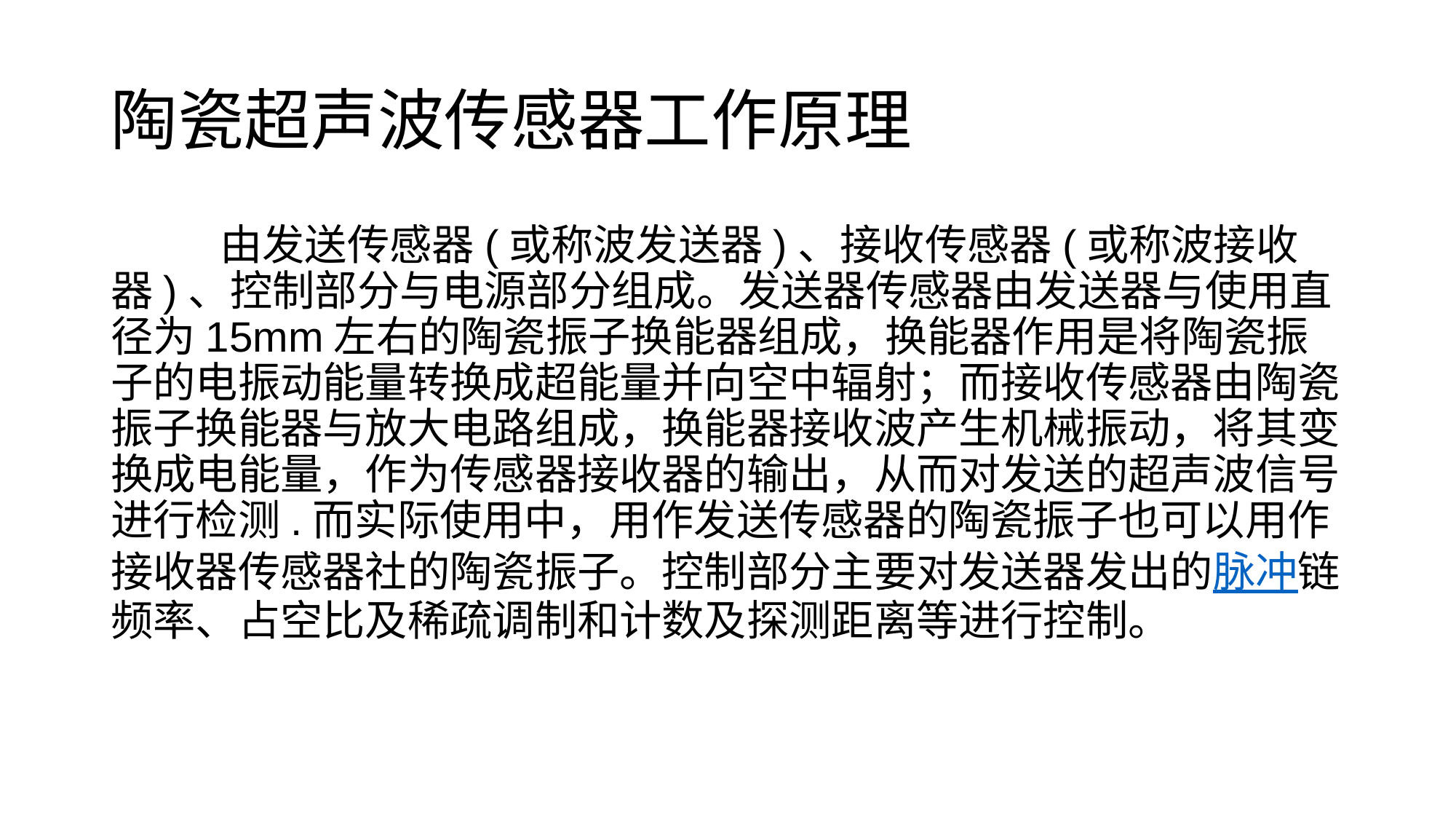

# 陶瓷超声波传感器工作原理
	由发送传感器(或称波发送器)、接收传感器(或称波接收器)、控制部分与电源部分组成。发送器传感器由发送器与使用直径为15mm左右的陶瓷振子换能器组成，换能器作用是将陶瓷振子的电振动能量转换成超能量并向空中辐射；而接收传感器由陶瓷振子换能器与放大电路组成，换能器接收波产生机械振动，将其变换成电能量，作为传感器接收器的输出，从而对发送的超声波信号进行检测.而实际使用中，用作发送传感器的陶瓷振子也可以用作接收器传感器社的陶瓷振子。控制部分主要对发送器发出的脉冲链频率、占空比及稀疏调制和计数及探测距离等进行控制。